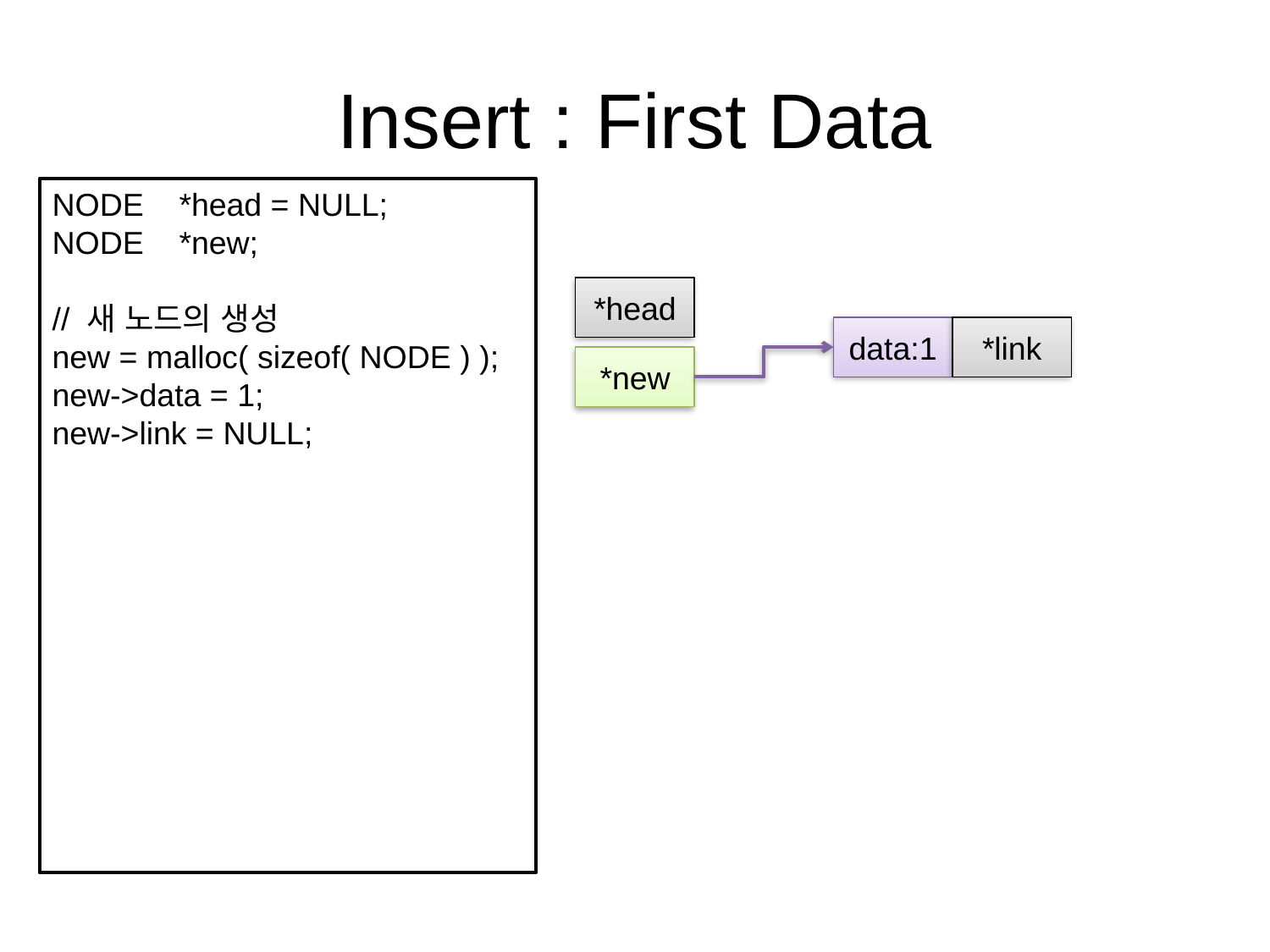

# Insert : First Data
NODE	*head = NULL;
NODE	*new;

// 새 노드의 생성
new = malloc( sizeof( NODE ) );
new->data = 1;
new->link = NULL;
*head
data:1
*link
*new